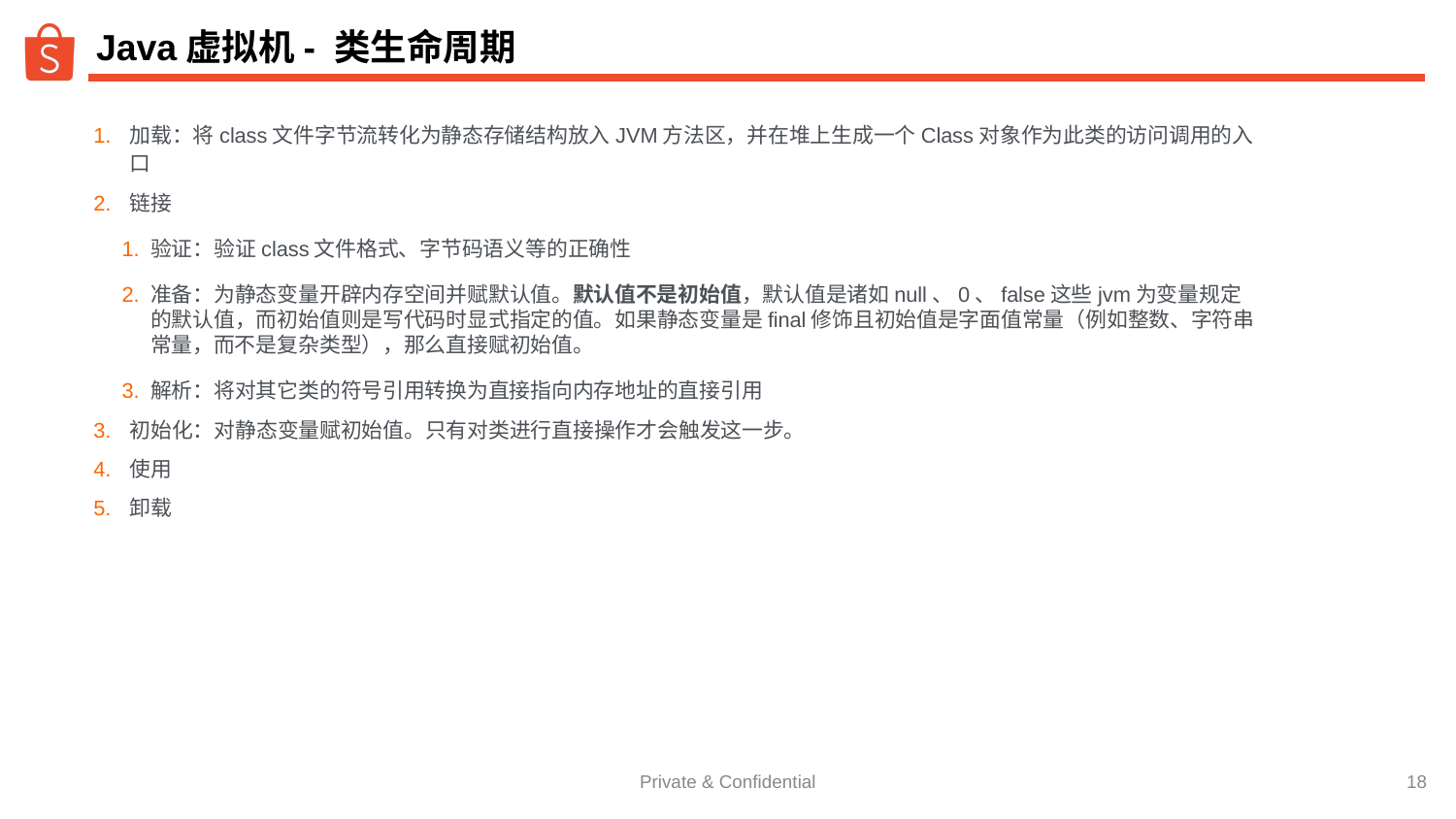

# Java虚拟机- 类生命周期
加载：将class文件字节流转化为静态存储结构放入JVM方法区，并在堆上生成一个Class对象作为此类的访问调用的入口
链接
验证：验证class文件格式、字节码语义等的正确性
准备：为静态变量开辟内存空间并赋默认值。默认值不是初始值，默认值是诸如null、0、false这些jvm为变量规定的默认值，而初始值则是写代码时显式指定的值。如果静态变量是final修饰且初始值是字面值常量（例如整数、字符串常量，而不是复杂类型），那么直接赋初始值。
解析：将对其它类的符号引用转换为直接指向内存地址的直接引用
初始化：对静态变量赋初始值。只有对类进行直接操作才会触发这一步。
使用
卸载
18